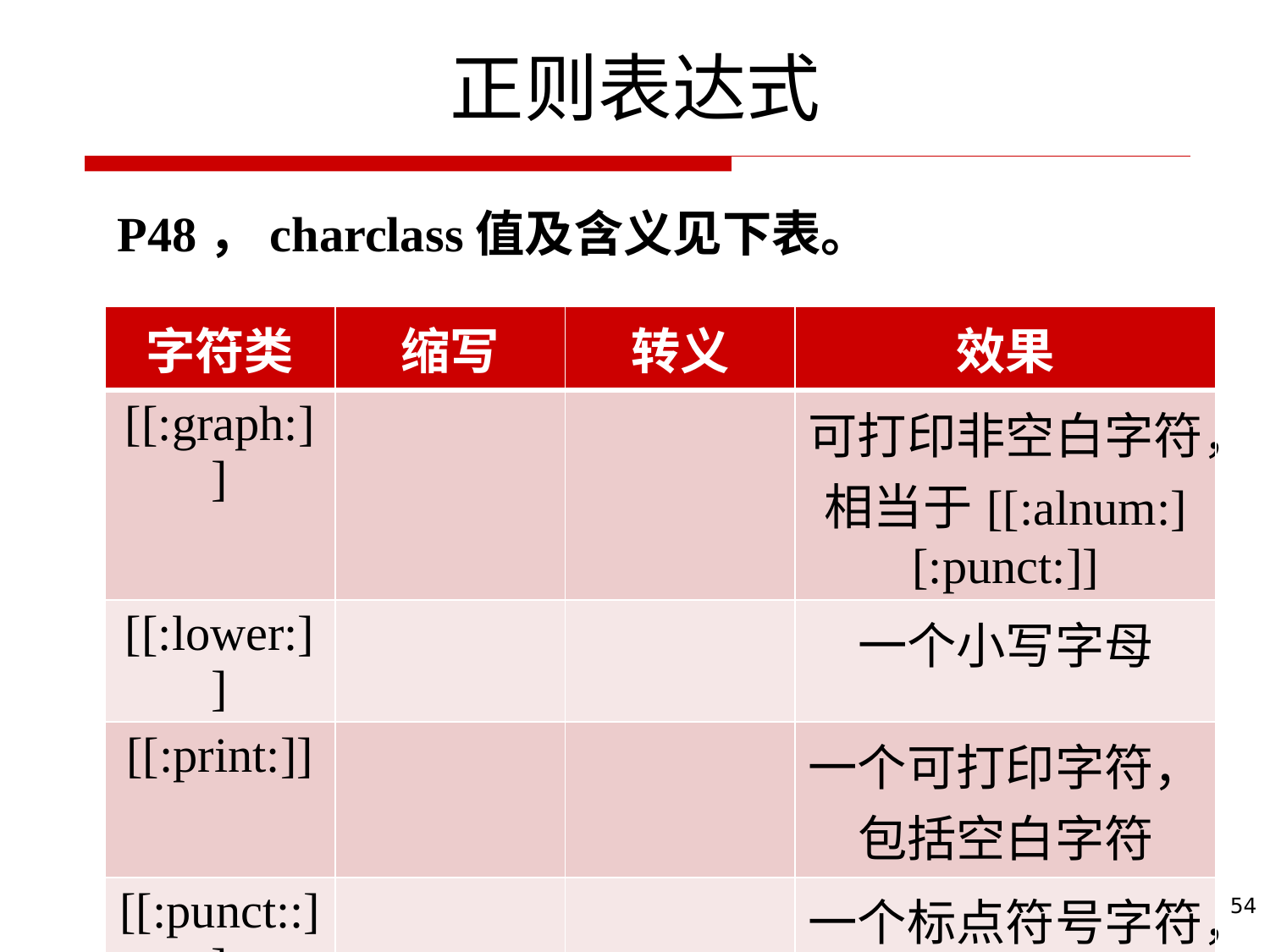

# 正则表达式
P48，charclass值及含义见下表。
| 字符类 | 缩写 | 转义 | 效果 |
| --- | --- | --- | --- |
| [[:graph:]] |  |  | 可打印非空白字符，相当于[[:alnum:][:punct:]] |
| [[:lower:]] |  |  | 一个小写字母 |
| [[:print:]] |  |  | 一个可打印字符，包括空白字符 |
| [[:punct::]] |  |  | 一个标点符号字符，非space,digit,letter |

54